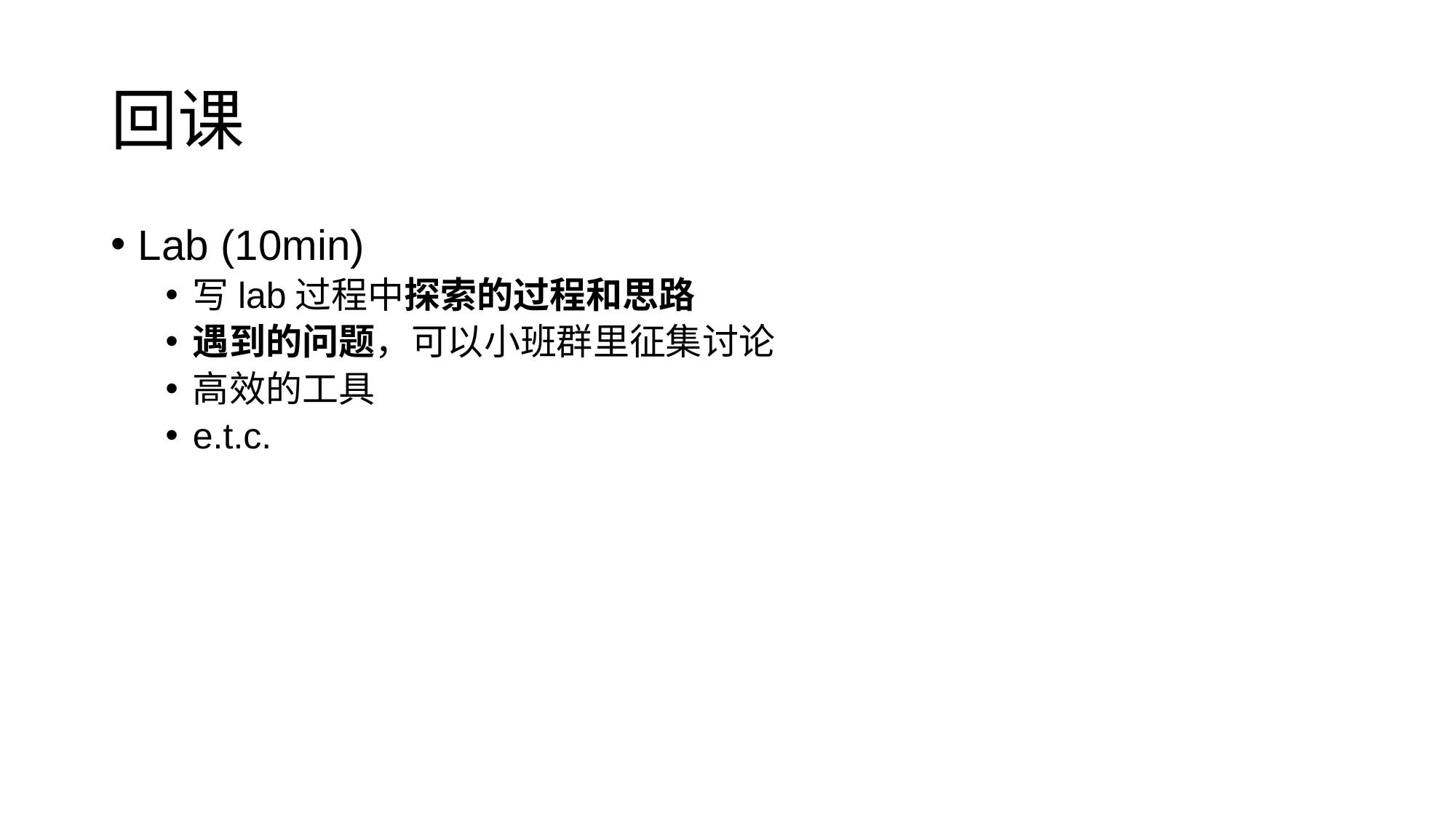

# 回课
Lab (10min)
写lab过程中探索的过程和思路
遇到的问题，可以小班群里征集讨论
高效的工具
e.t.c.